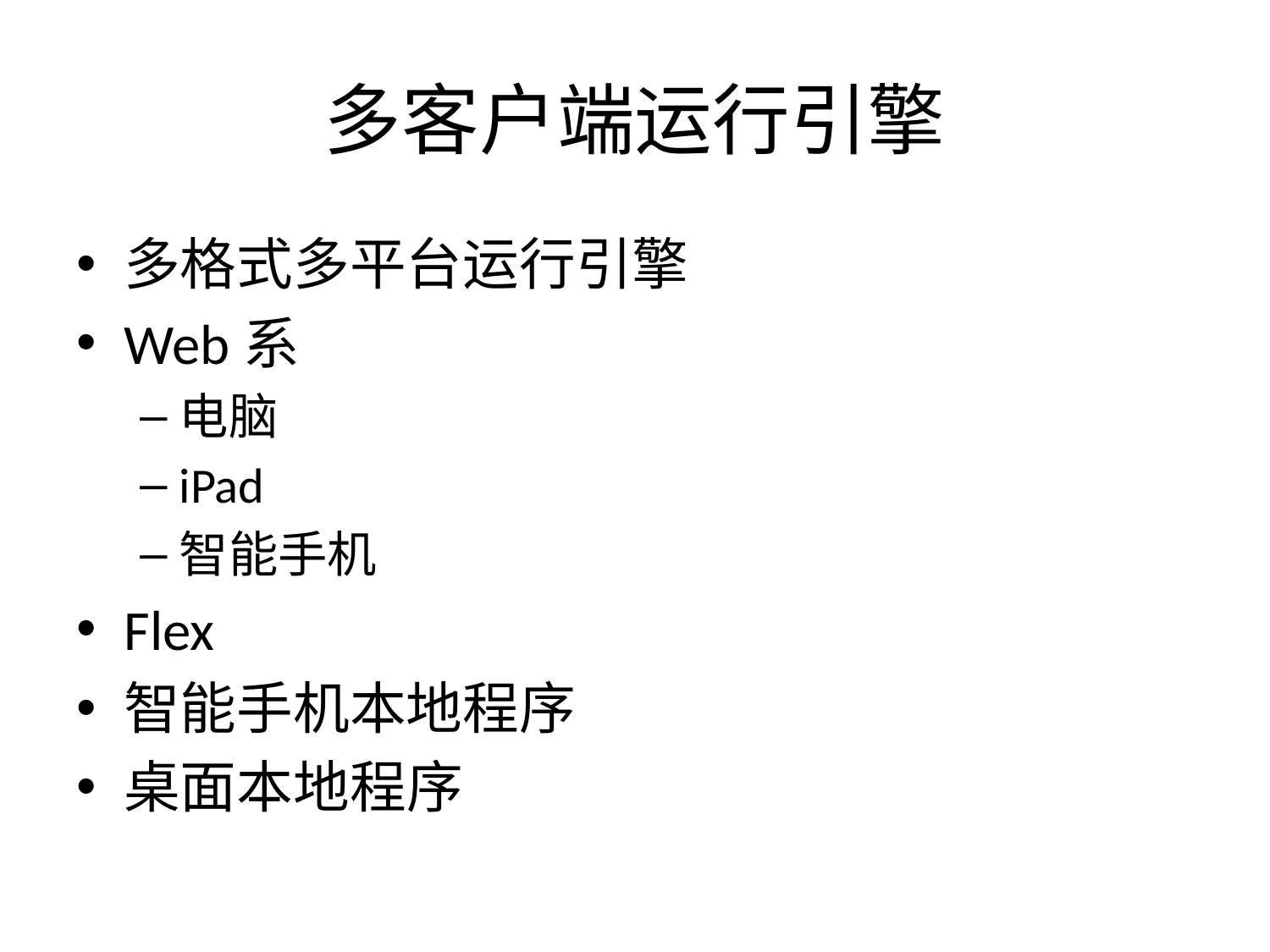

# 多客户端运行引擎
多格式多平台运行引擎
Web系
电脑
iPad
智能手机
Flex
智能手机本地程序
桌面本地程序